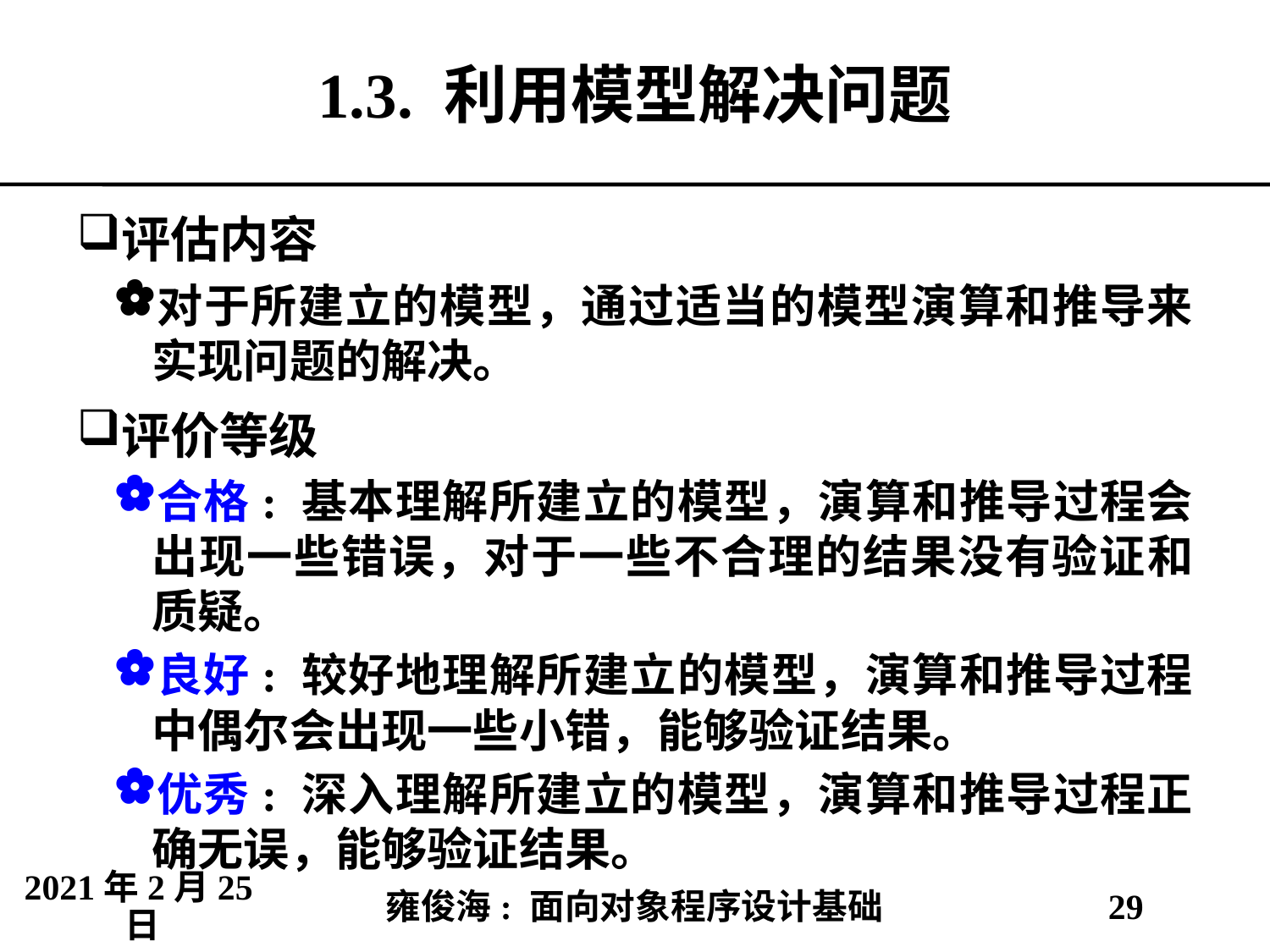

# 1.3. 利用模型解决问题

评估内容
对于所建立的模型，通过适当的模型演算和推导来实现问题的解决。
评价等级
合格: 基本理解所建立的模型，演算和推导过程会出现一些错误，对于一些不合理的结果没有验证和质疑。
良好: 较好地理解所建立的模型，演算和推导过程中偶尔会出现一些小错，能够验证结果。
优秀: 深入理解所建立的模型，演算和推导过程正确无误，能够验证结果。
2021年2月25日
雍俊海: 面向对象程序设计基础
29